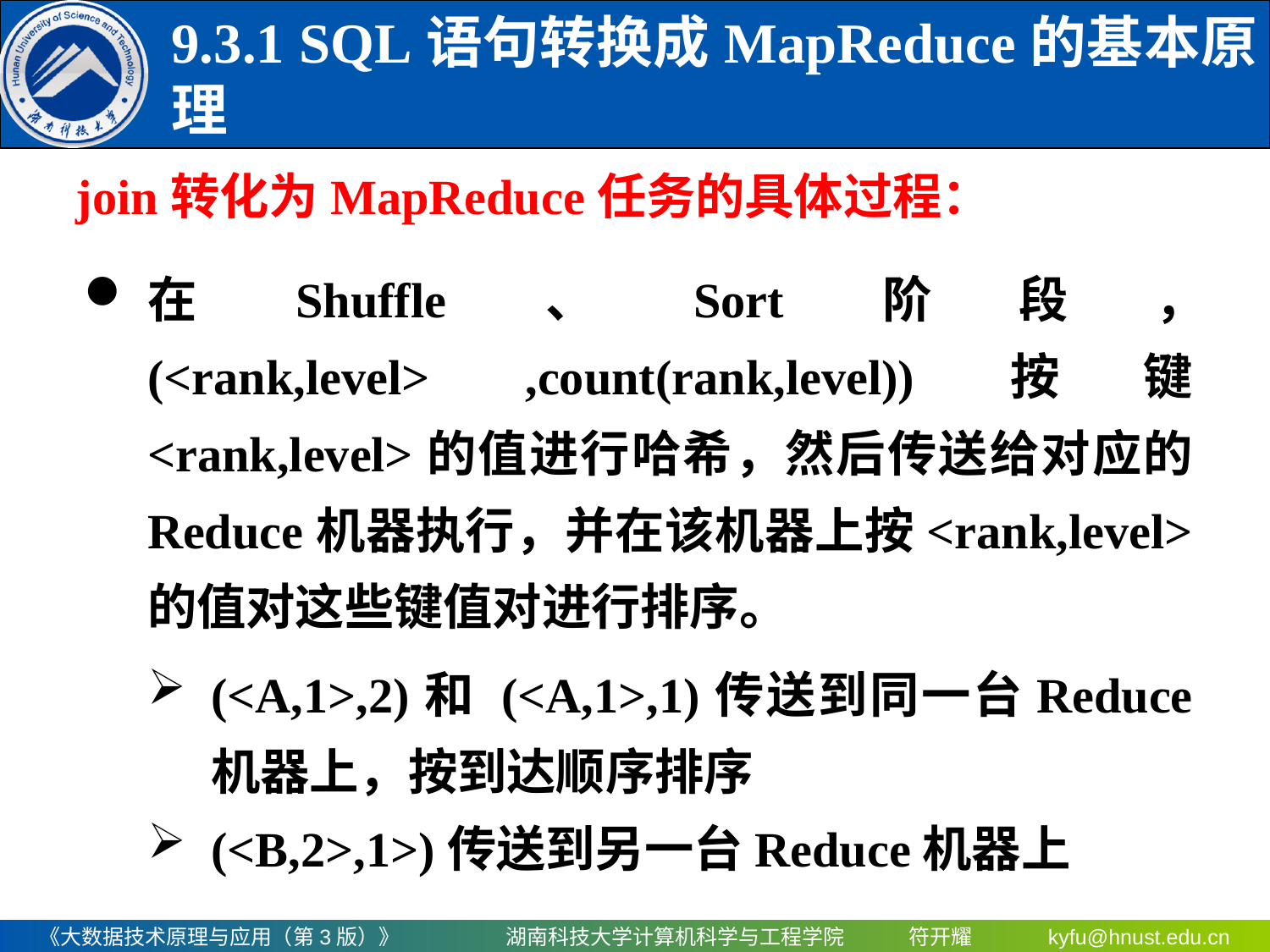

9.3.1 SQL语句转换成MapReduce的基本原理
join转化为MapReduce任务的具体过程：
在Shuffle、Sort阶段， (<rank,level> ,count(rank,level))按键<rank,level>的值进行哈希，然后传送给对应的Reduce机器执行，并在该机器上按<rank,level>的值对这些键值对进行排序。
(<A,1>,2)和 (<A,1>,1)传送到同一台Reduce机器上，按到达顺序排序
(<B,2>,1>)传送到另一台Reduce机器上